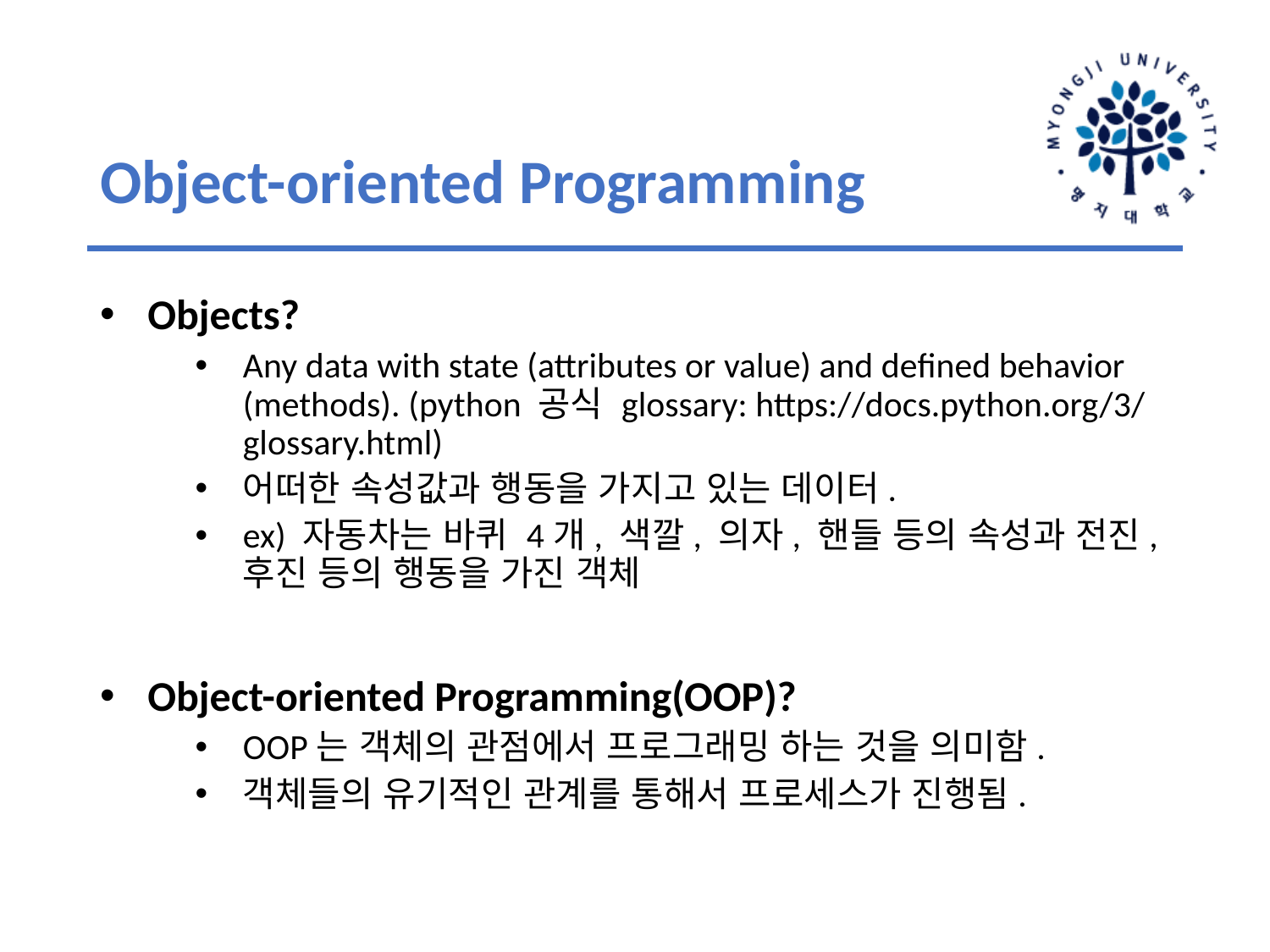

# Object-oriented Programming
Objects?
Any data with state (attributes or value) and defined behavior (methods). (python 공식 glossary: https://docs.python.org/3/glossary.html)
어떠한 속성값과 행동을 가지고 있는 데이터.
ex) 자동차는 바퀴 4개, 색깔, 의자, 핸들 등의 속성과 전진, 후진 등의 행동을 가진 객체

Object-oriented Programming(OOP)?
OOP는 객체의 관점에서 프로그래밍 하는 것을 의미함.
객체들의 유기적인 관계를 통해서 프로세스가 진행됨.